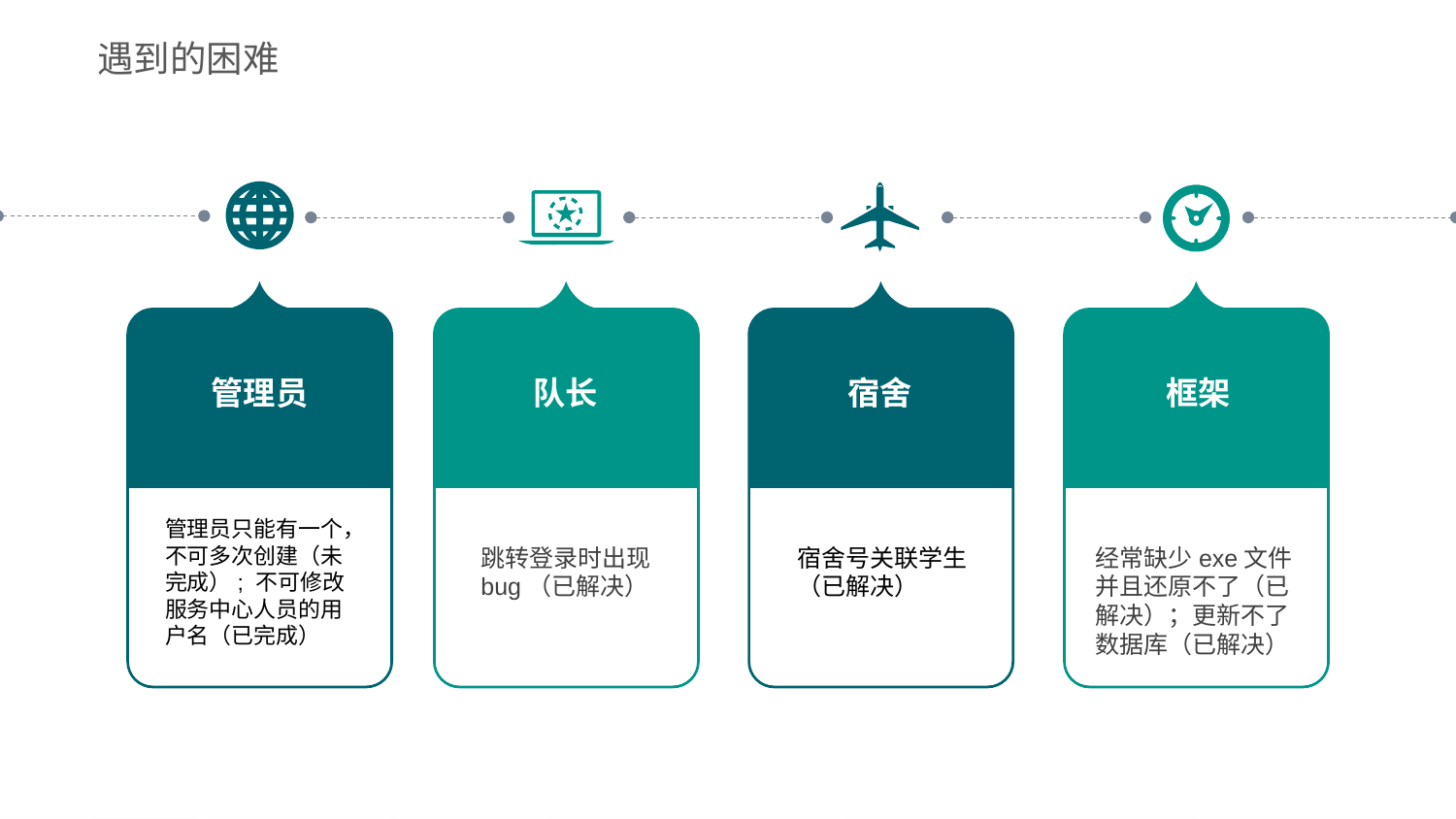

遇到的困难

管理员

队长

宿舍

框架
管理员只能有一个，不可多次创建（未完成）; 不可修改服务中心人员的用户名（已完成）
跳转登录时出现bug（已解决）
宿舍号关联学生（已解决）
经常缺少exe文件
并且还原不了（已解决）；更新不了数据库（已解决）